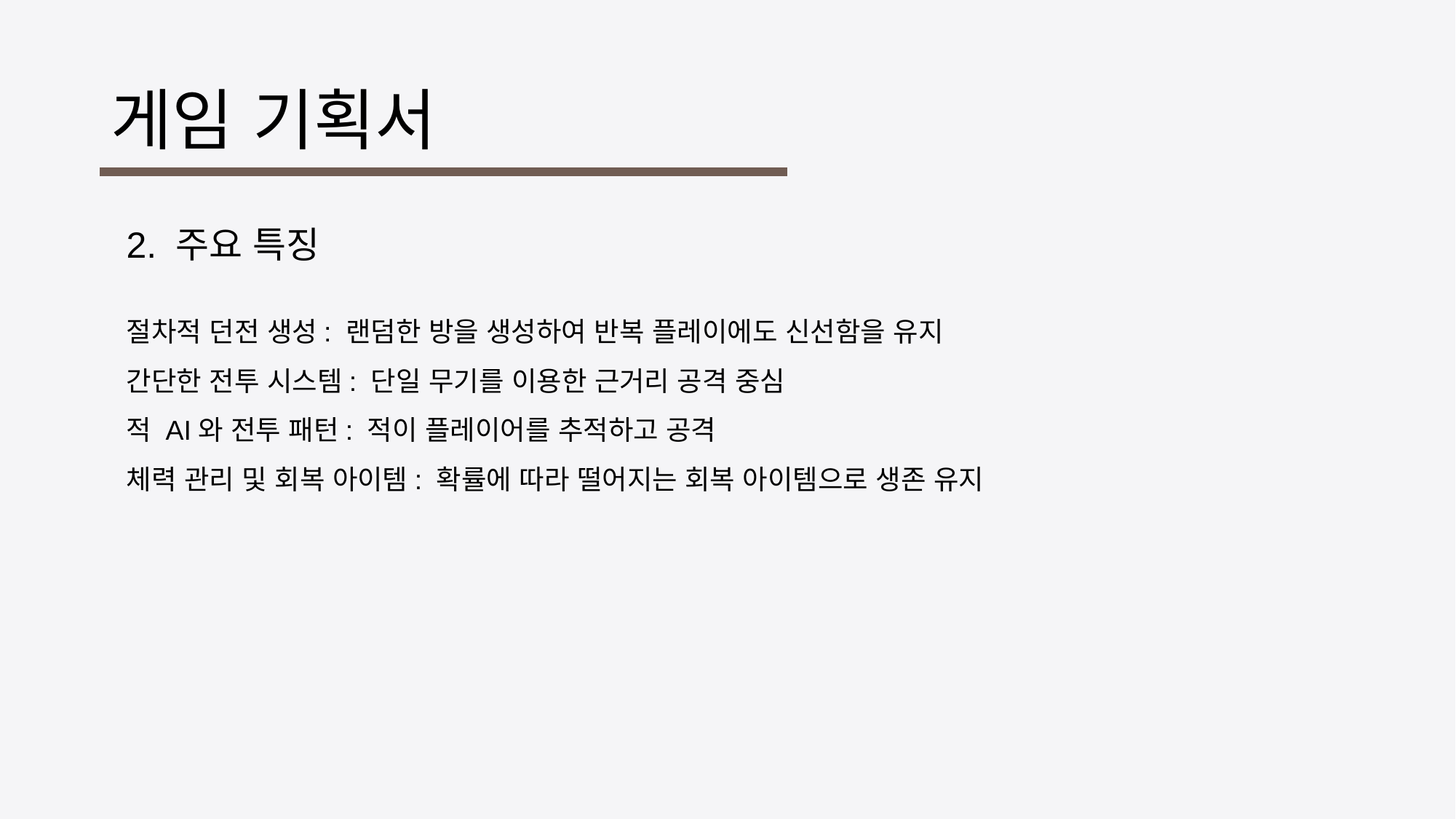

# 게임 기획서
2. 주요 특징

절차적 던전 생성: 랜덤한 방을 생성하여 반복 플레이에도 신선함을 유지
간단한 전투 시스템: 단일 무기를 이용한 근거리 공격 중심
적 AI와 전투 패턴: 적이 플레이어를 추적하고 공격
체력 관리 및 회복 아이템: 확률에 따라 떨어지는 회복 아이템으로 생존 유지